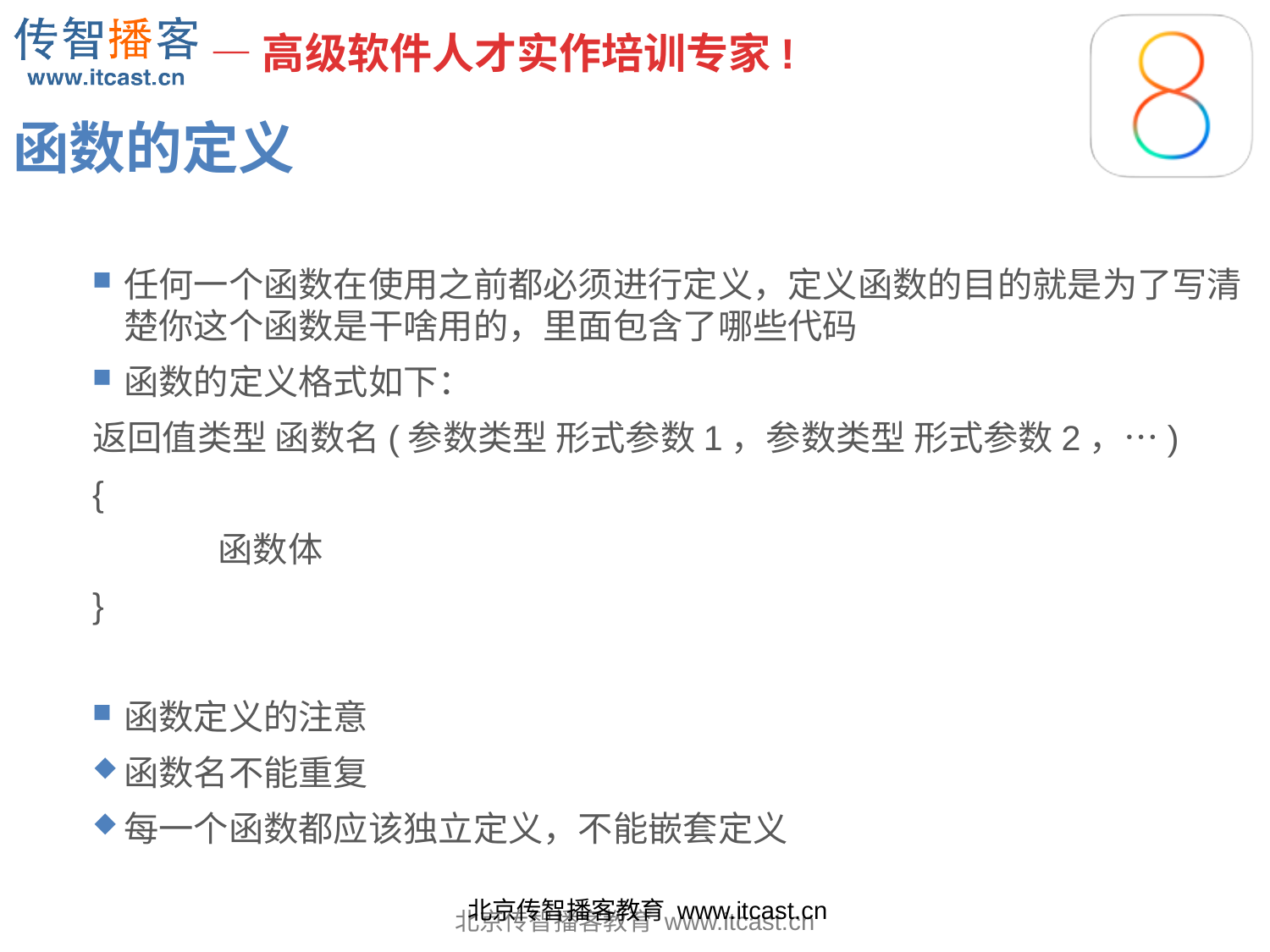

函数的定义
任何一个函数在使用之前都必须进行定义，定义函数的目的就是为了写清楚你这个函数是干啥用的，里面包含了哪些代码
函数的定义格式如下：
返回值类型 函数名(参数类型 形式参数1，参数类型 形式参数2，…)
{
	函数体
}

函数定义的注意
函数名不能重复
每一个函数都应该独立定义，不能嵌套定义

北京传智播客教育 www.itcast.cn